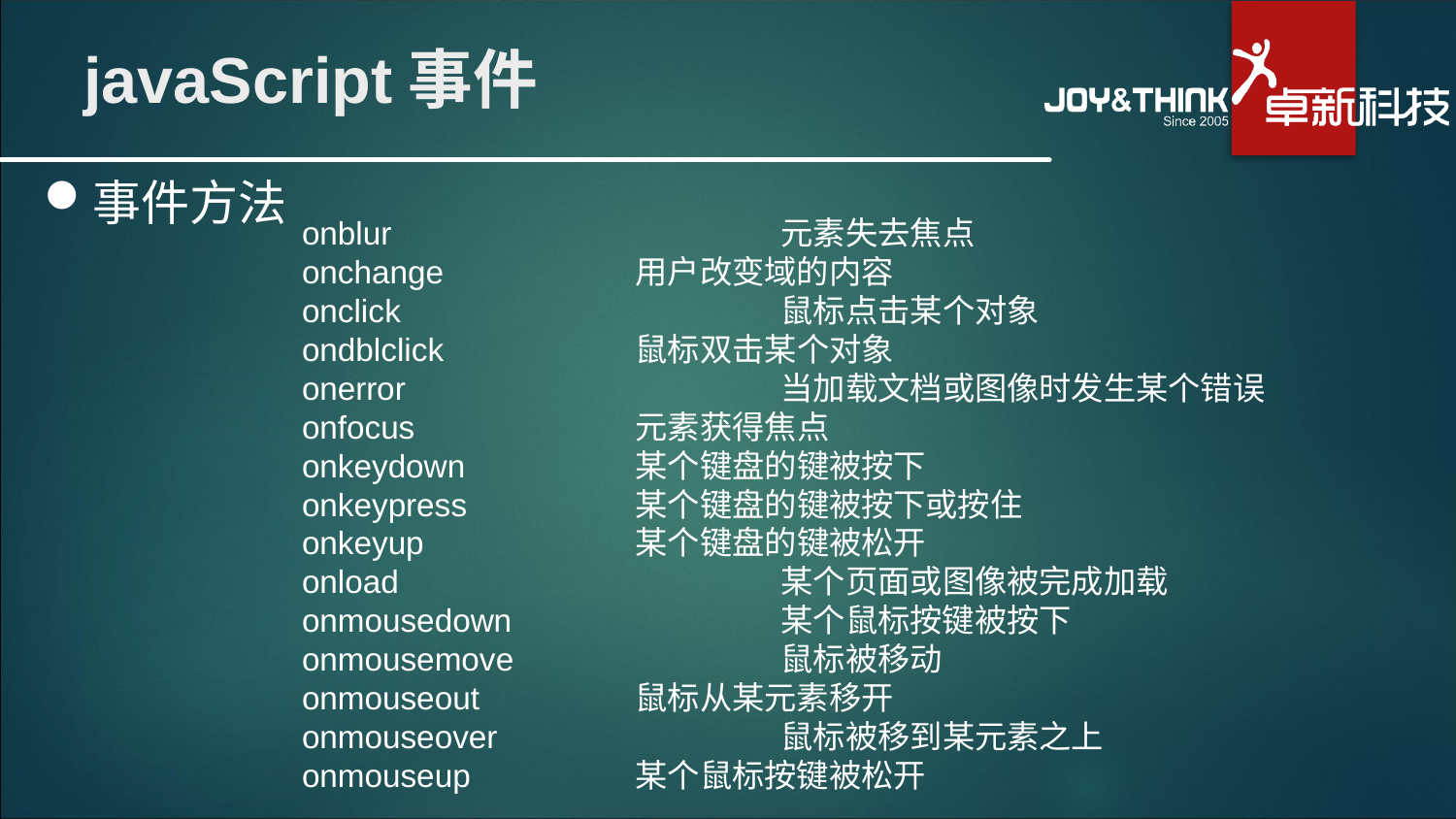

# javaScript事件
事件方法
onblur			元素失去焦点
onchange		用户改变域的内容
onclick			鼠标点击某个对象
ondblclick		鼠标双击某个对象
onerror			当加载文档或图像时发生某个错误
onfocus		元素获得焦点
onkeydown		某个键盘的键被按下
onkeypress		某个键盘的键被按下或按住
onkeyup		某个键盘的键被松开
onload			某个页面或图像被完成加载
onmousedown		某个鼠标按键被按下
onmousemove		鼠标被移动
onmouseout		鼠标从某元素移开
onmouseover		鼠标被移到某元素之上
onmouseup		某个鼠标按键被松开